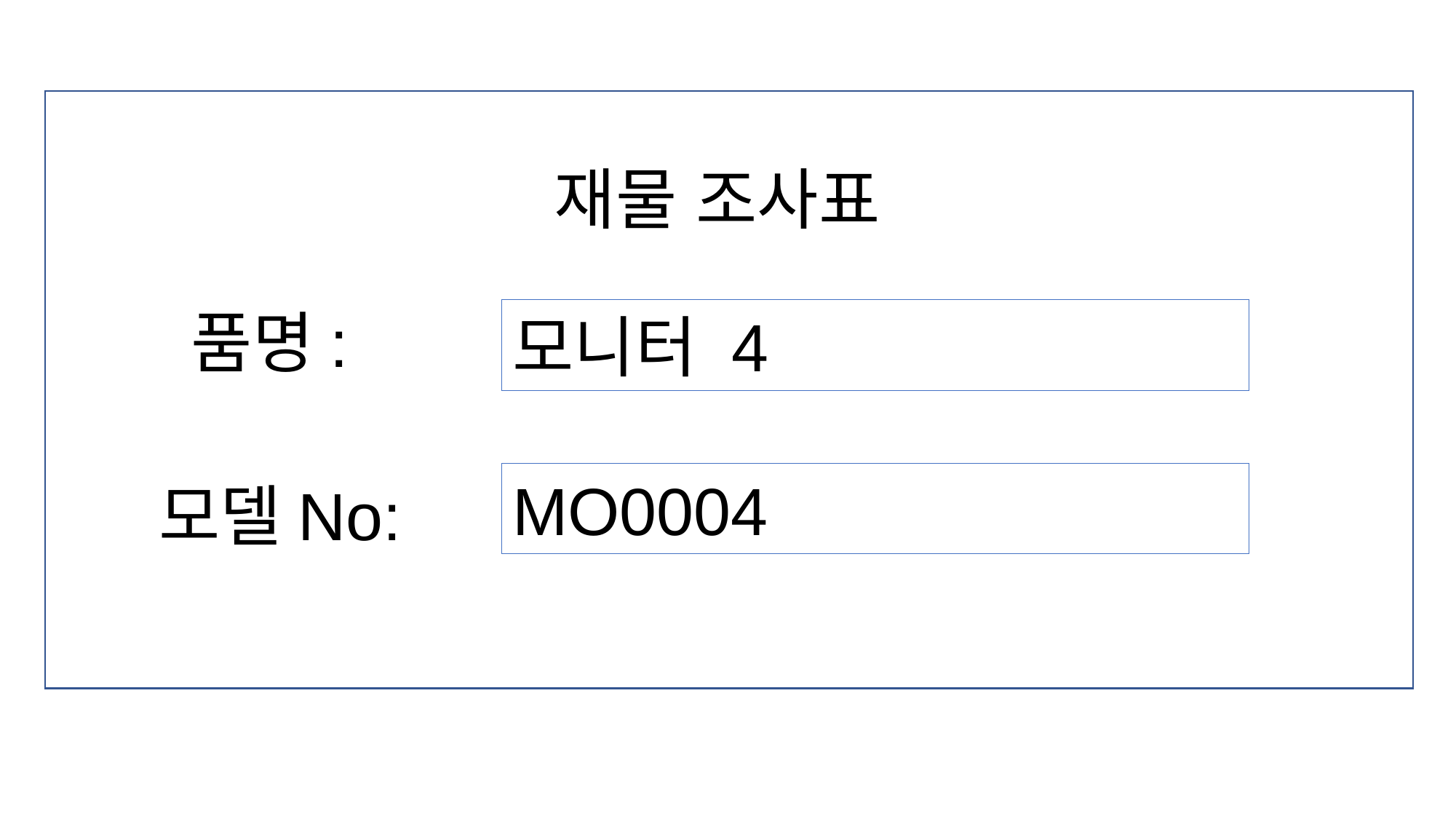

재물 조사표
품명:
모니터 4
MO0004
모델No: